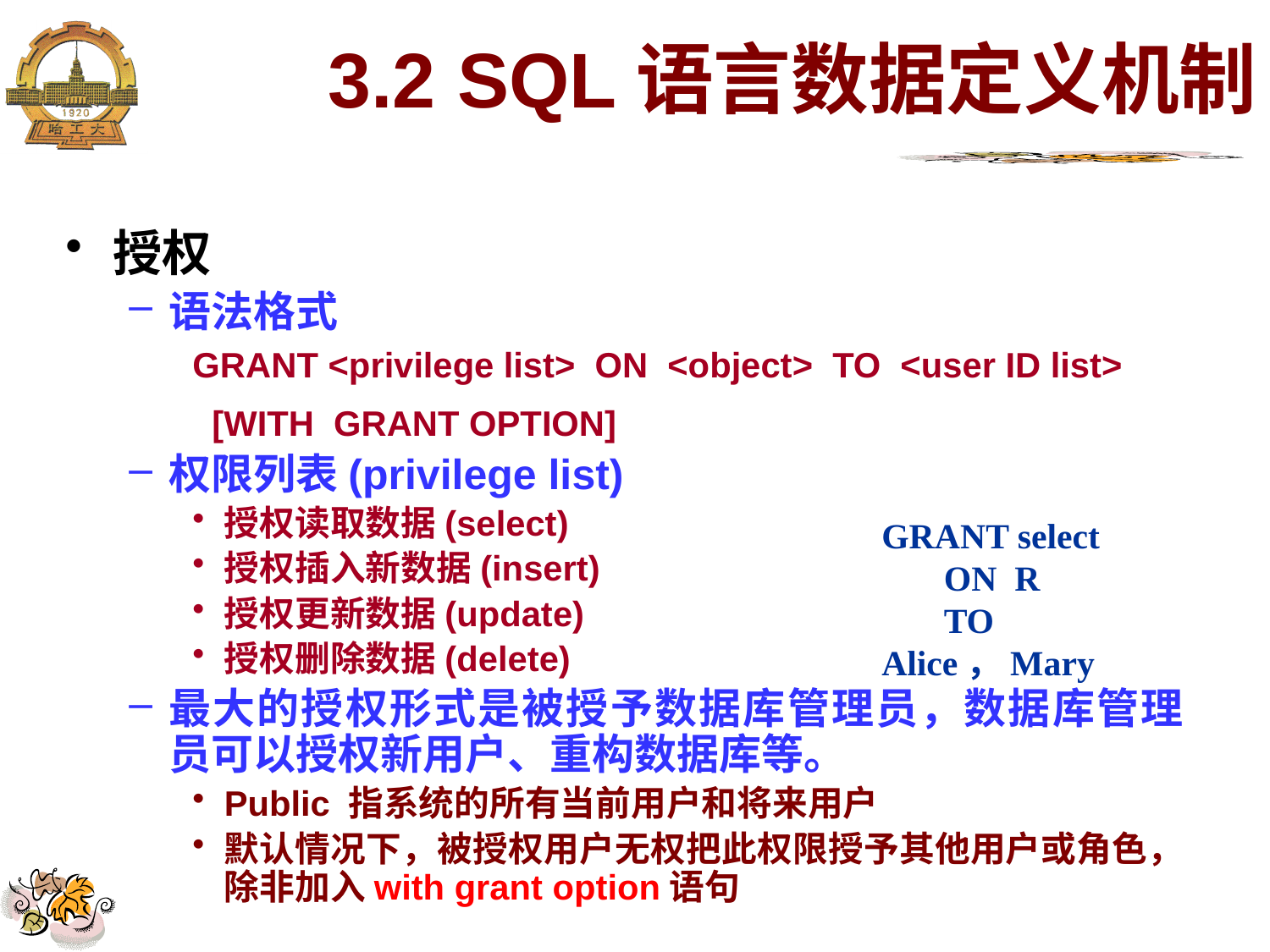

# 3.2 SQL语言数据定义机制
授权
语法格式
GRANT <privilege list>  ON  <object>  TO  <user ID list>
       [WITH  GRANT OPTION]
权限列表(privilege list)
授权读取数据(select)
授权插入新数据(insert)
授权更新数据(update)
授权删除数据(delete)
最大的授权形式是被授予数据库管理员，数据库管理员可以授权新用户、重构数据库等。
Public 指系统的所有当前用户和将来用户
默认情况下，被授权用户无权把此权限授予其他用户或角色，除非加入with grant option语句
GRANT select
       ON  R
       TO  Alice，Mary